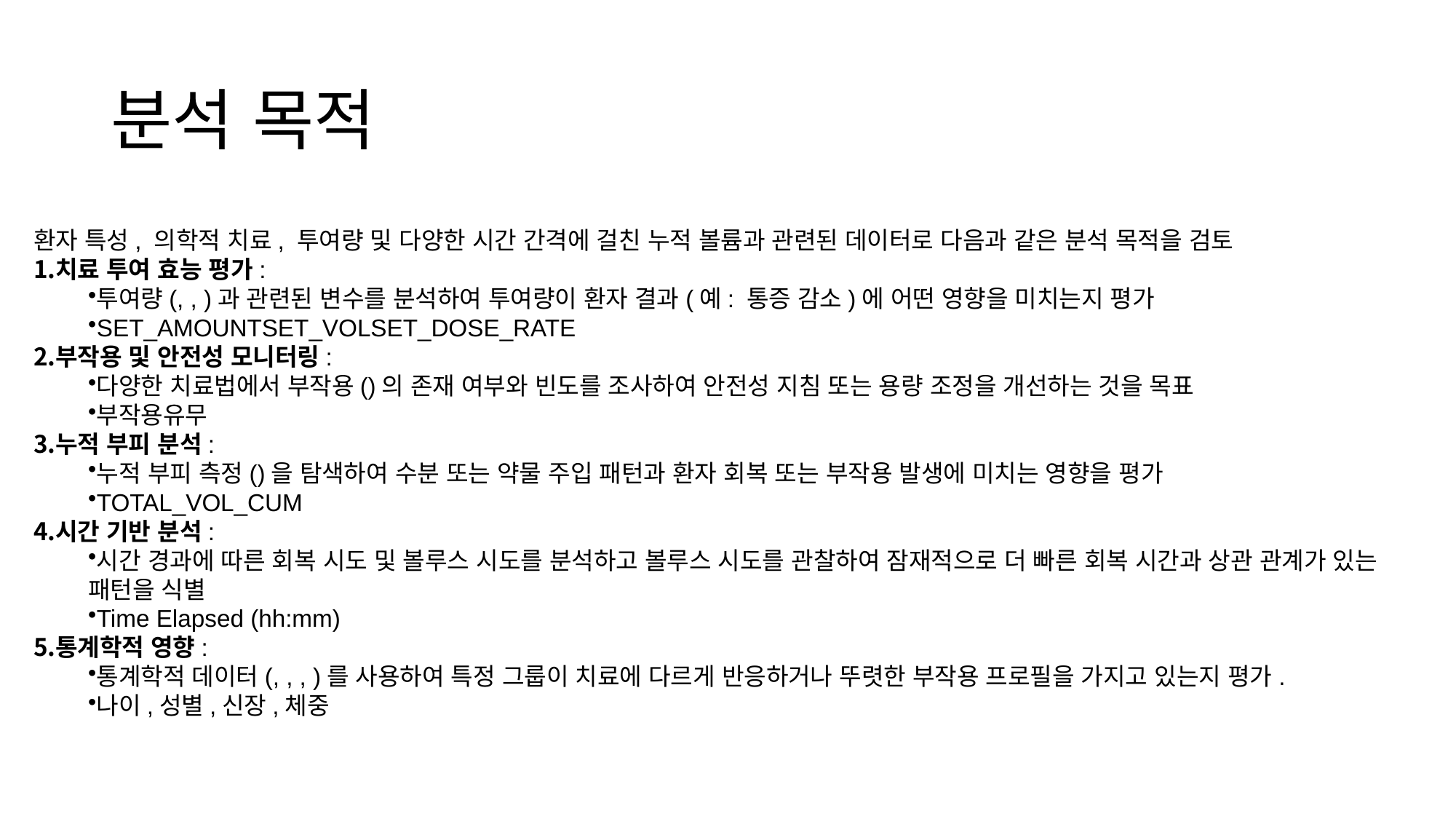

# 분석 목적
환자 특성, 의학적 치료, 투여량 및 다양한 시간 간격에 걸친 누적 볼륨과 관련된 데이터로 다음과 같은 분석 목적을 검토
치료 투여 효능 평가:
투여량(, , )과 관련된 변수를 분석하여 투여량이 환자 결과(예: 통증 감소)에 어떤 영향을 미치는지 평가
SET_AMOUNTSET_VOLSET_DOSE_RATE
부작용 및 안전성 모니터링:
다양한 치료법에서 부작용()의 존재 여부와 빈도를 조사하여 안전성 지침 또는 용량 조정을 개선하는 것을 목표
부작용유무
누적 부피 분석:
누적 부피 측정()을 탐색하여 수분 또는 약물 주입 패턴과 환자 회복 또는 부작용 발생에 미치는 영향을 평가
TOTAL_VOL_CUM
시간 기반 분석:
시간 경과에 따른 회복 시도 및 볼루스 시도를 분석하고 볼루스 시도를 관찰하여 잠재적으로 더 빠른 회복 시간과 상관 관계가 있는 패턴을 식별
Time Elapsed (hh:mm)
통계학적 영향:
통계학적 데이터(, , , )를 사용하여 특정 그룹이 치료에 다르게 반응하거나 뚜렷한 부작용 프로필을 가지고 있는지 평가.
나이,성별,신장,체중